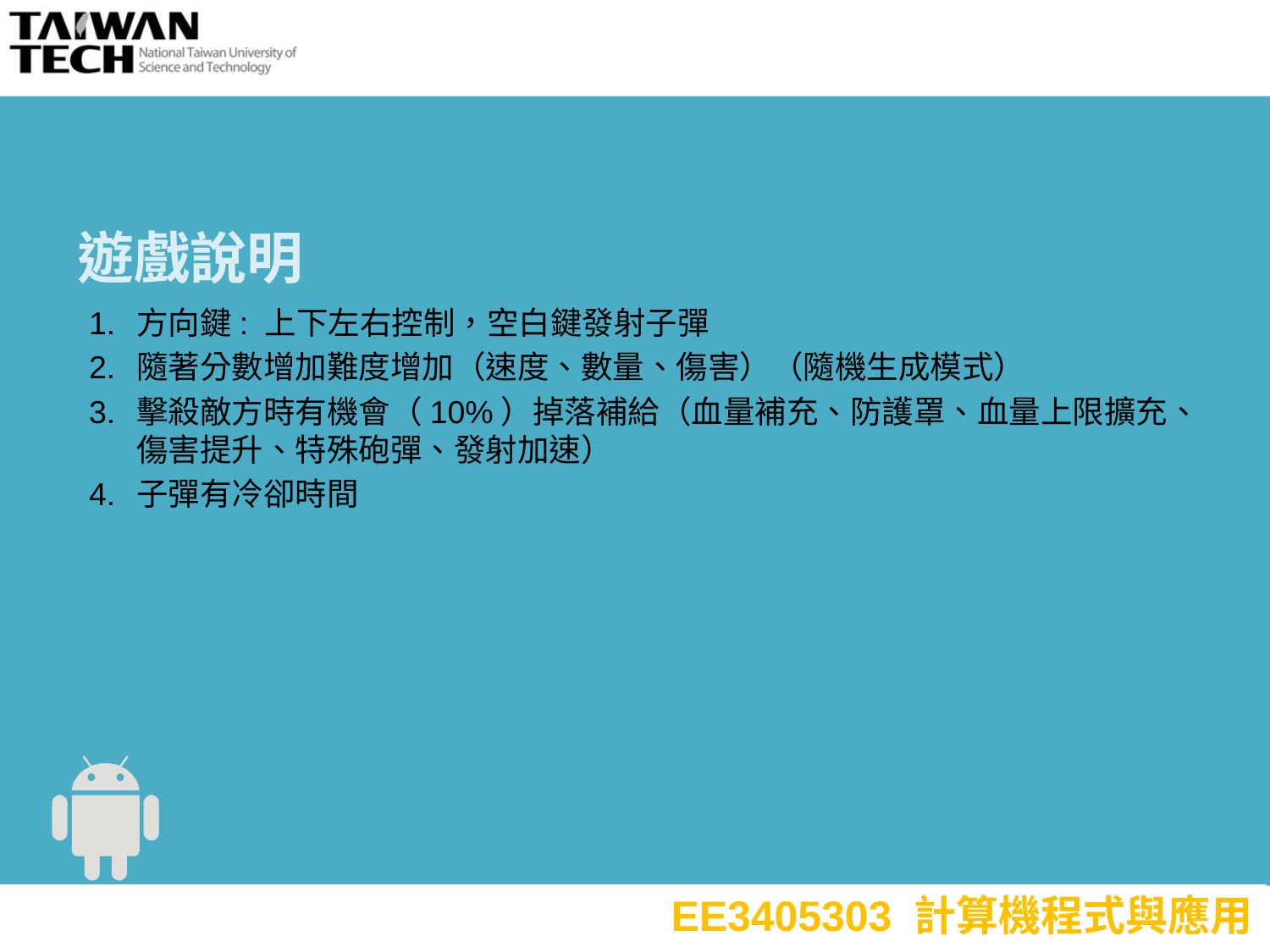

# 遊戲說明
方向鍵: 上下左右控制，空白鍵發射子彈
隨著分數增加難度增加（速度、數量、傷害）（隨機生成模式）
擊殺敵方時有機會（10%）掉落補給（血量補充、防護罩、血量上限擴充、傷害提升、特殊砲彈、發射加速）
子彈有冷卻時間